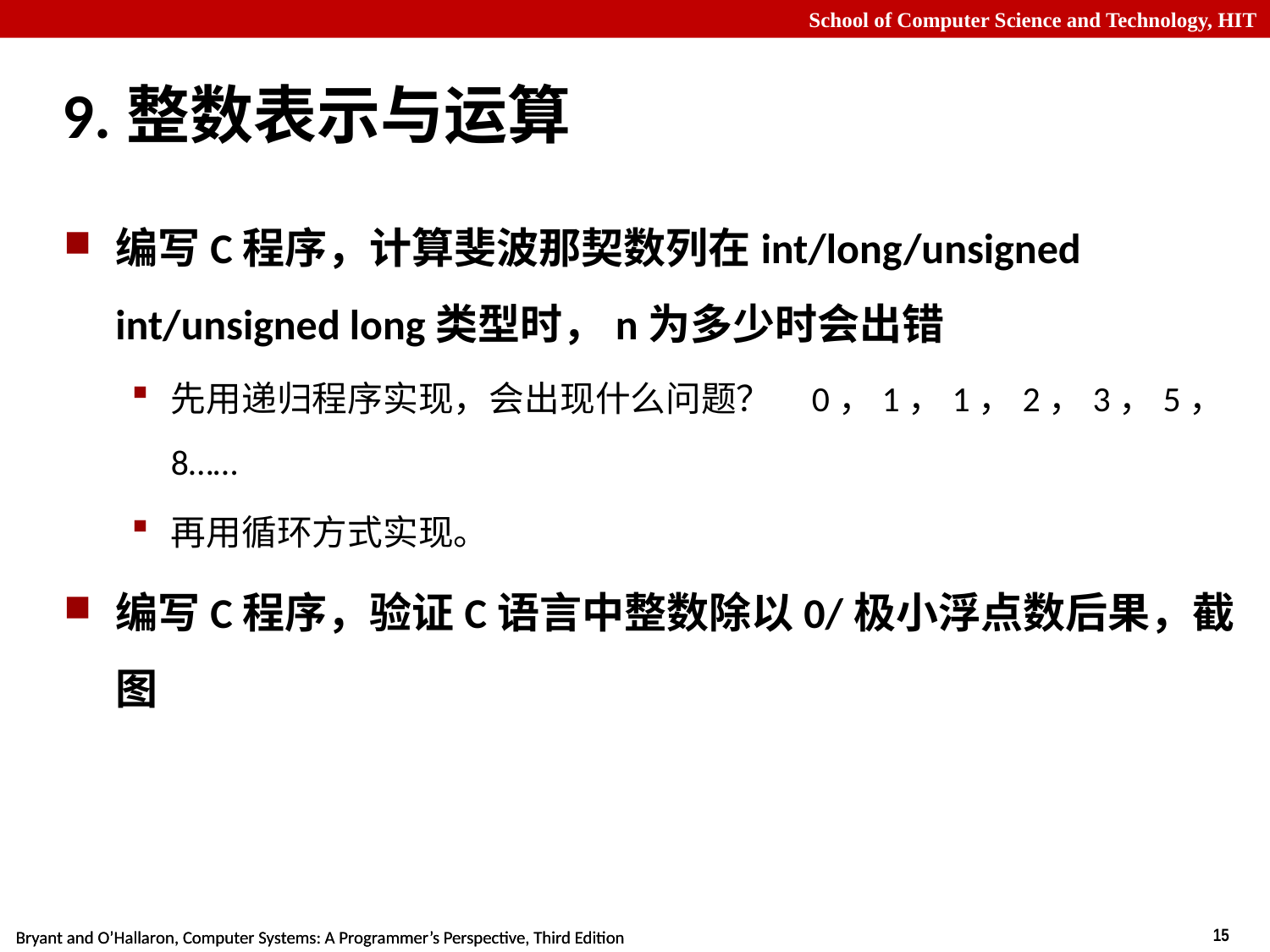

# 9.整数表示与运算
编写C程序，计算斐波那契数列在int/long/unsigned int/unsigned long类型时，n为多少时会出错
先用递归程序实现，会出现什么问题？    0，1，1，2，3，5，8……
再用循环方式实现。
编写C程序，验证C语言中整数除以0/极小浮点数后果，截图